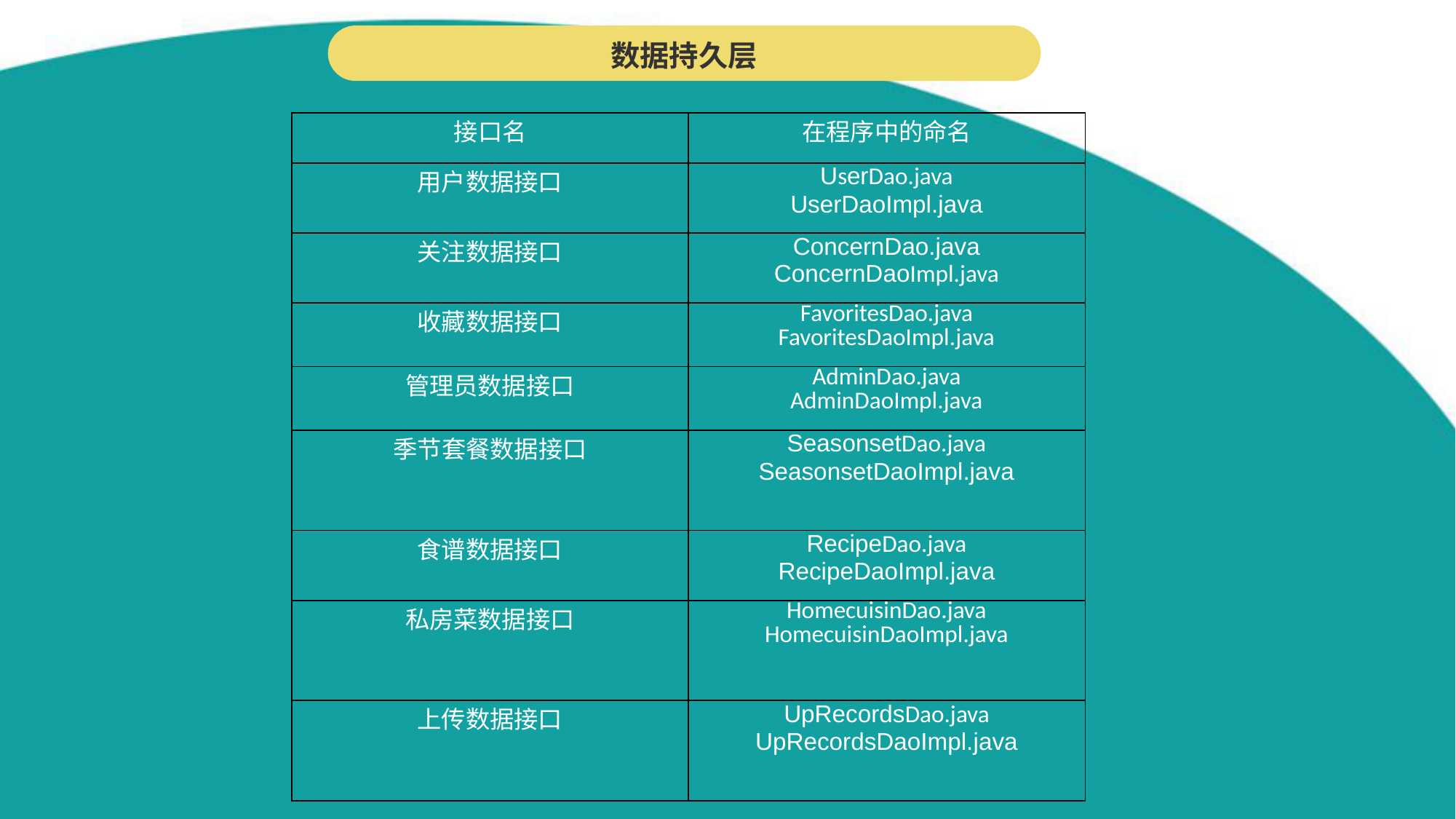

数据持久层
| 接口名 | 在程序中的命名 |
| --- | --- |
| 用户数据接口 | UserDao.java UserDaoImpl.java |
| 关注数据接口 | ConcernDao.java ConcernDaoImpl.java |
| 收藏数据接口 | FavoritesDao.java FavoritesDaoImpl.java |
| 管理员数据接口 | AdminDao.java AdminDaoImpl.java |
| 季节套餐数据接口 | SeasonsetDao.java SeasonsetDaoImpl.java |
| 食谱数据接口 | RecipeDao.java RecipeDaoImpl.java |
| 私房菜数据接口 | HomecuisinDao.java HomecuisinDaoImpl.java |
| 上传数据接口 | UpRecordsDao.java UpRecordsDaoImpl.java |